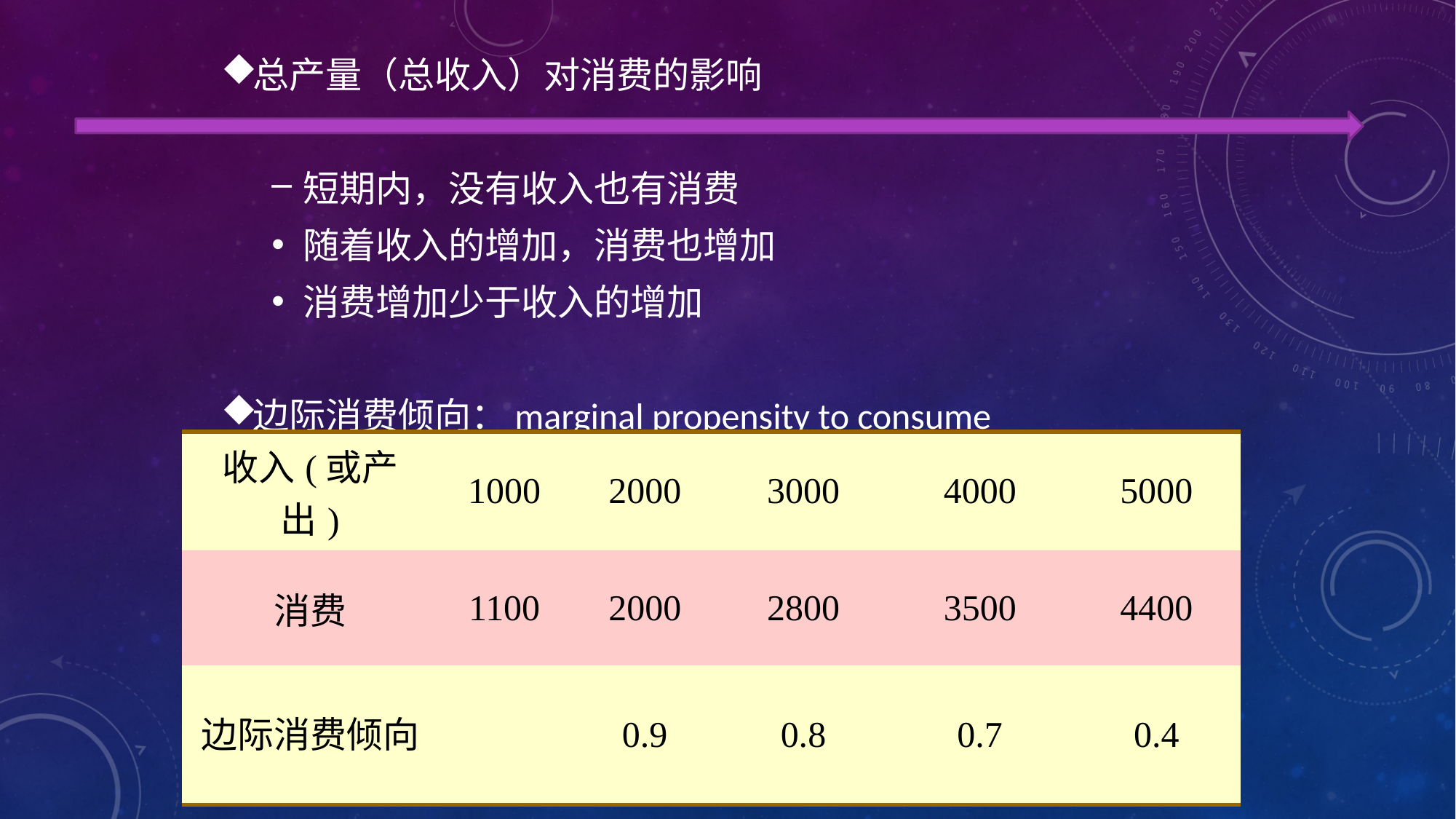

总产量（总收入）对消费的影响

短期内，没有收入也有消费
随着收入的增加，消费也增加
消费增加少于收入的增加

边际消费倾向：marginal propensity to consume

| 收入(或产出) | 1000 | 2000 | 3000 | 4000 | 5000 |
| --- | --- | --- | --- | --- | --- |
| 消费 | 1100 | 2000 | 2800 | 3500 | 4400 |
| 边际消费倾向 |  | 0.9 | 0.8 | 0.7 | 0.4 |